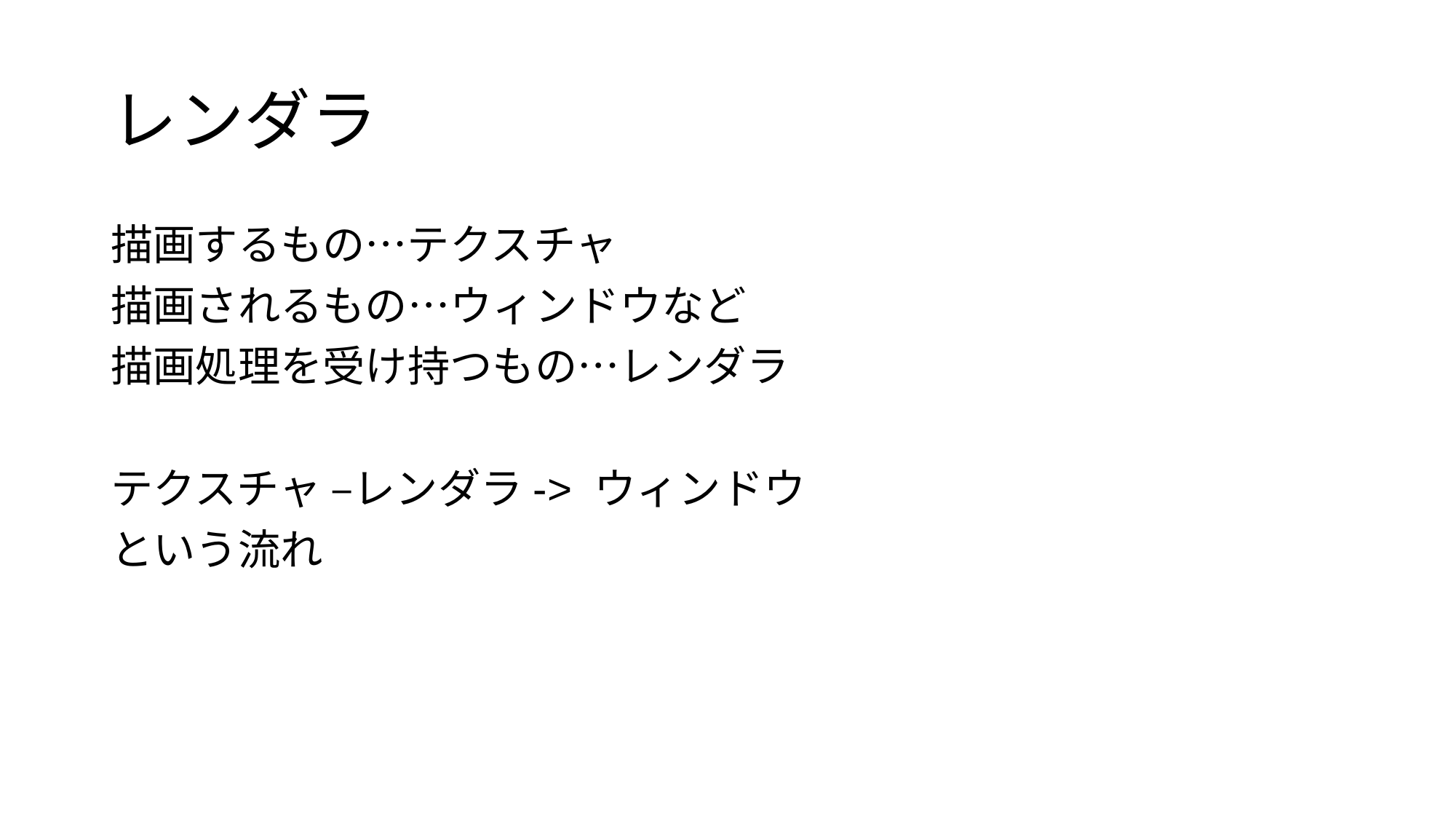

# レンダラ
描画するもの…テクスチャ
描画されるもの…ウィンドウなど
描画処理を受け持つもの…レンダラ

テクスチャ –レンダラ-> ウィンドウ
という流れ